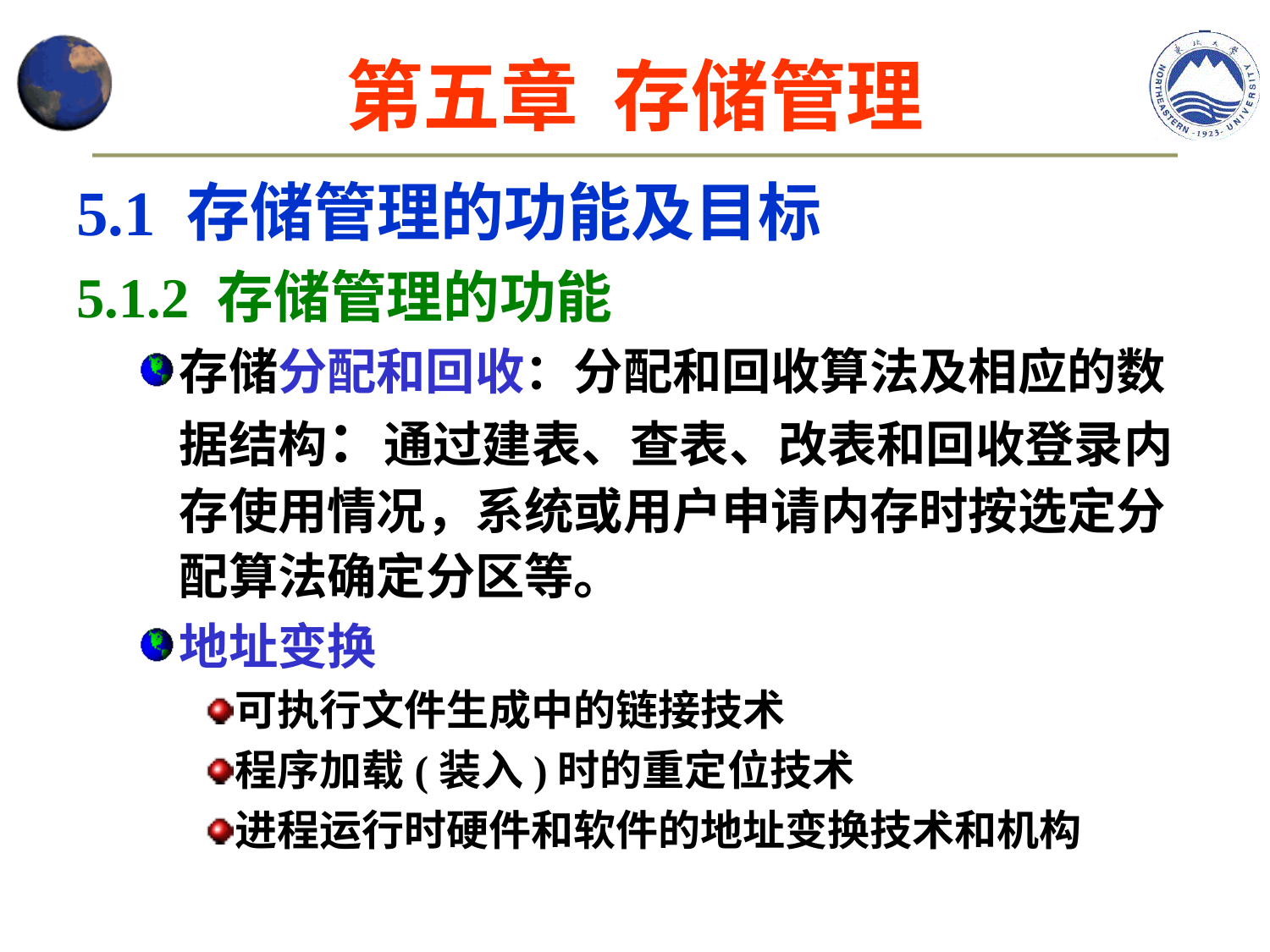

第五章  存储管理
5.1 存储管理的功能及目标
5.1.2 存储管理的功能
存储分配和回收：分配和回收算法及相应的数据结构：通过建表、查表、改表和回收登录内存使用情况，系统或用户申请内存时按选定分配算法确定分区等。
地址变换
可执行文件生成中的链接技术
程序加载(装入)时的重定位技术
进程运行时硬件和软件的地址变换技术和机构